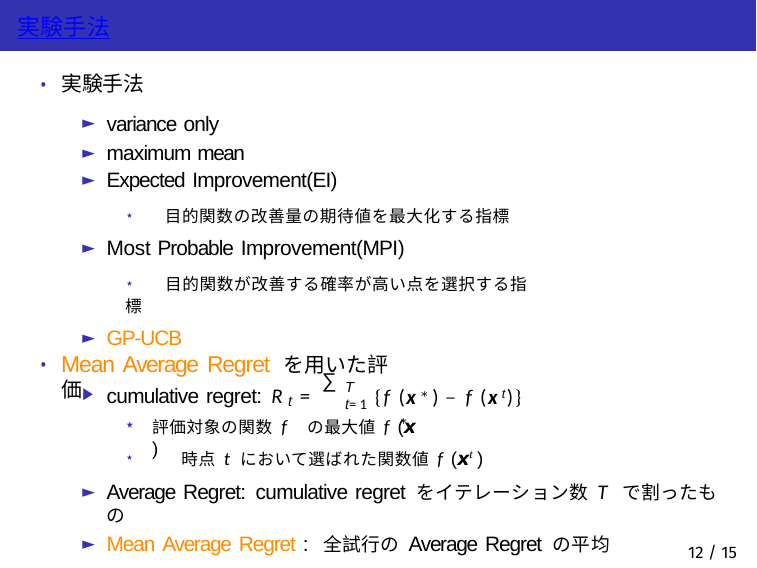

# 実験手法
実験手法
variance only
maximum mean
Expected Improvement(EI)
⋆ 目的関数の改善量の期待値を最大化する指標
Most Probable Improvement(MPI)
⋆ 目的関数が改善する確率が高い点を選択する指標
GP-UCB
Mean Average Regret を用いた評価
∑
T
cumulative regret: R =
{f (x∗) − f (xt)}
▶
t
t=1
∗
⋆
評価対象の関数 f  の最大値 f (x )
⋆   時点 t において選ばれた関数値 f (xt)
Average Regret: cumulative regret をイテレーション数 T で割ったもの
Mean Average Regret : 全試行の Average Regret の平均
12 / 15